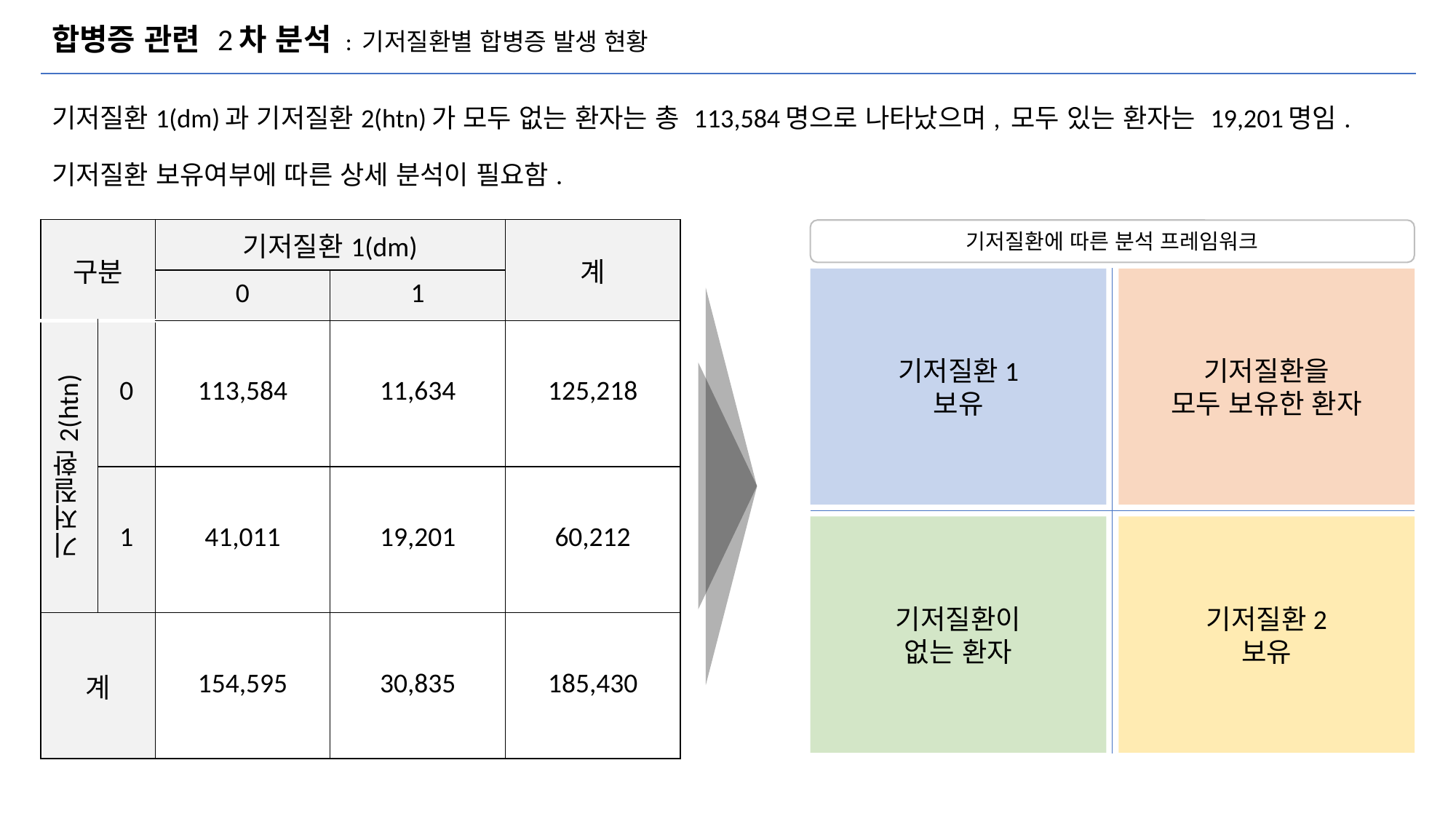

# 합병증 관련 2차 분석 : 기저질환별 합병증 발생 현황
기저질환1(dm)과 기저질환2(htn)가 모두 없는 환자는 총 113,584명으로 나타났으며, 모두 있는 환자는 19,201명임.
기저질환 보유여부에 따른 상세 분석이 필요함.
| 구분 | 구분 | 기저질환1(dm) |  | 계 |
| --- | --- | --- | --- | --- |
|  |  | 0 | 1 |  |
| 기저질환2(htn) | 0 | 113,584 | 11,634 | 125,218 |
|  | 1 | 41,011 | 19,201 | 60,212 |
| 계 |  | 154,595 | 30,835 | 185,430 |
기저질환에 따른 분석 프레임워크
기저질환1
보유
기저질환을
모두 보유한 환자
기저질환이
없는 환자
기저질환2
보유